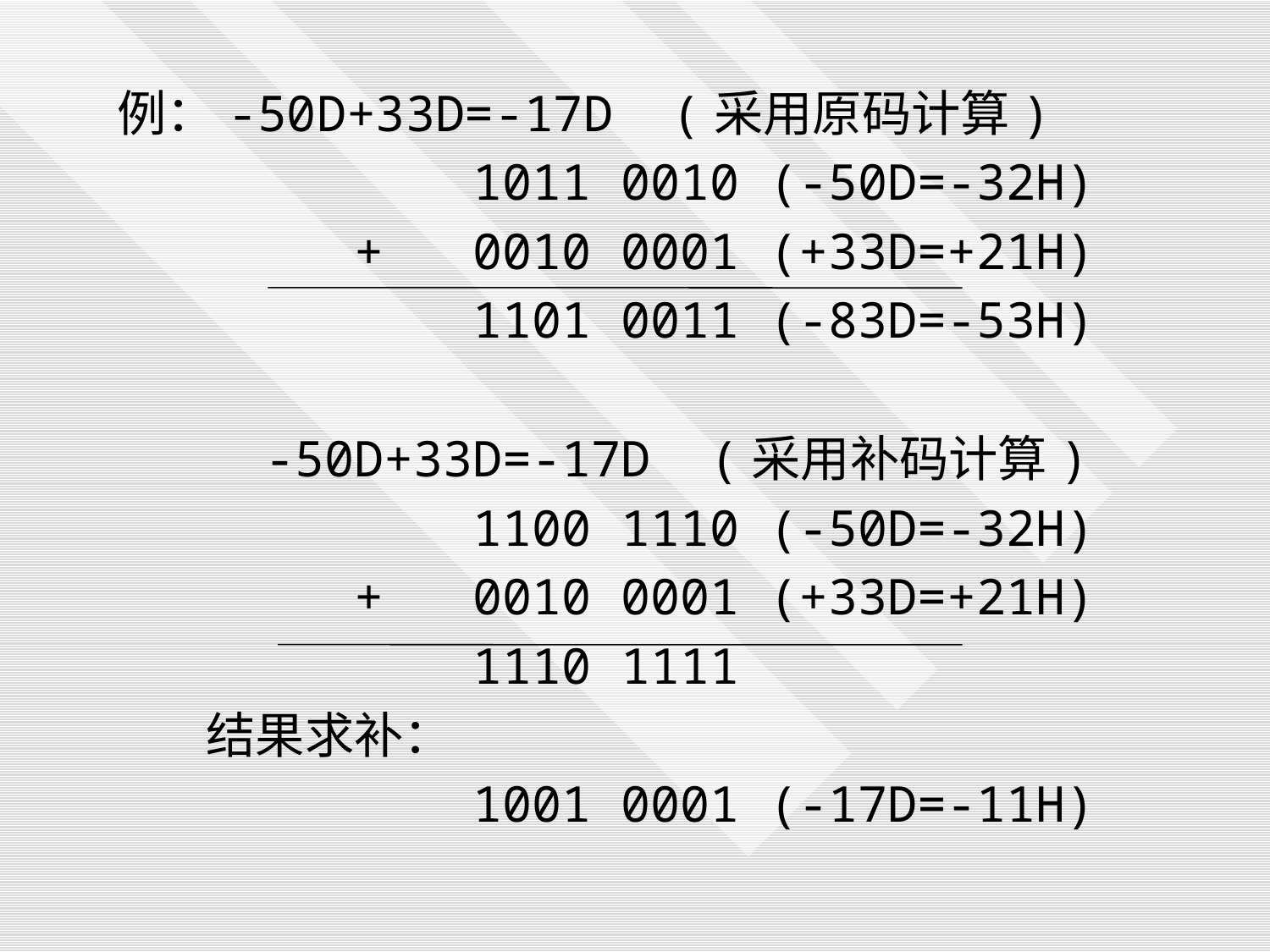

例：-50D+33D=-17D  (采用原码计算)
            1011 0010 (-50D=-32H)
        +   0010 0001 (+33D=+21H)
            1101 0011 (-83D=-53H)

     -50D+33D=-17D  (采用补码计算)
            1100 1110 (-50D=-32H)
        +   0010 0001 (+33D=+21H)
            1110 1111
       结果求补：
            1001 0001 (-17D=-11H)